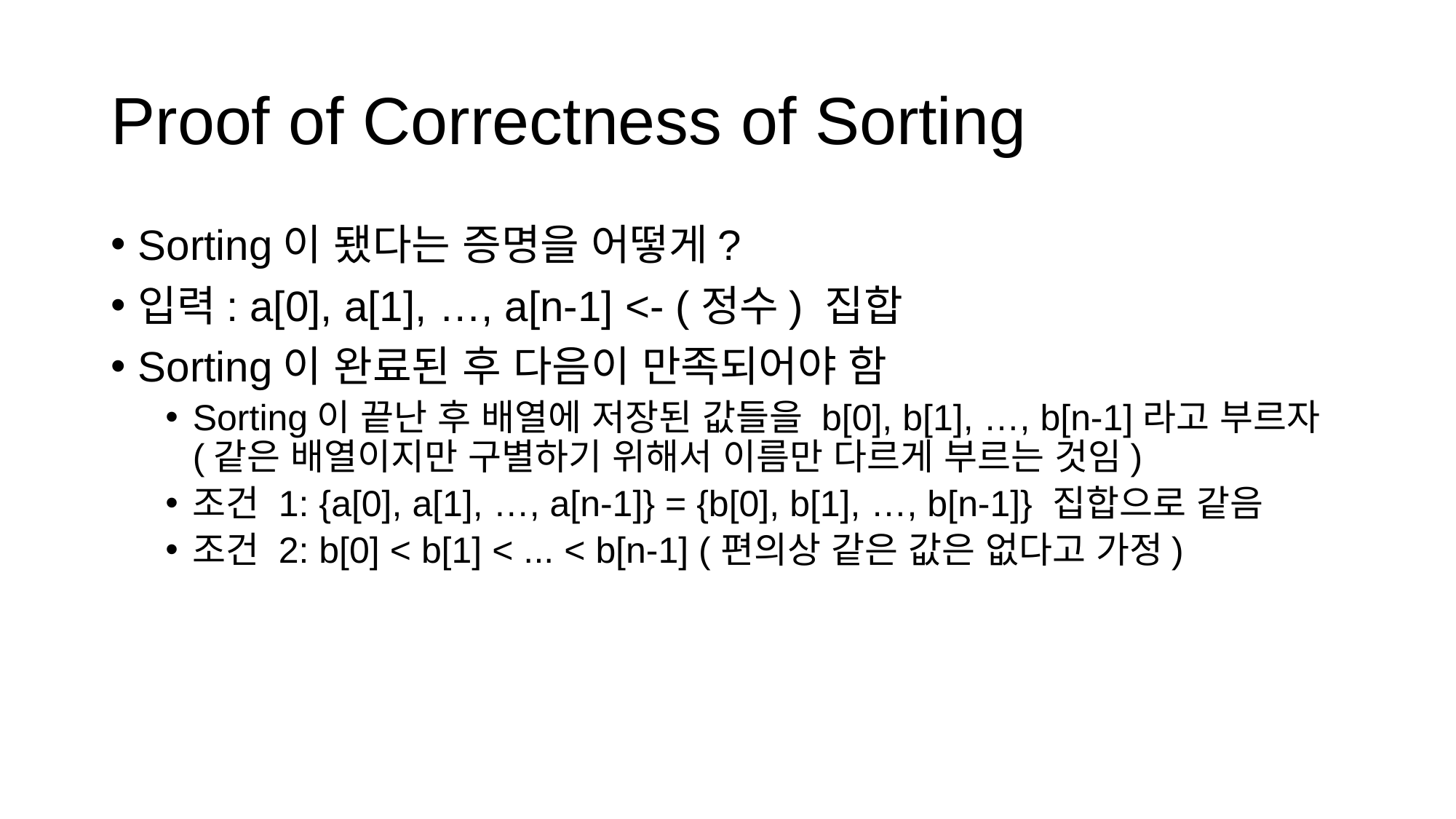

# Proof of Correctness of Sorting
Sorting이 됐다는 증명을 어떻게?
입력: a[0], a[1], …, a[n-1] <- (정수) 집합
Sorting이 완료된 후 다음이 만족되어야 함
Sorting이 끝난 후 배열에 저장된 값들을 b[0], b[1], …, b[n-1]라고 부르자 (같은 배열이지만 구별하기 위해서 이름만 다르게 부르는 것임)
조건 1: {a[0], a[1], …, a[n-1]} = {b[0], b[1], …, b[n-1]} 집합으로 같음
조건 2: b[0] < b[1] < ... < b[n-1] (편의상 같은 값은 없다고 가정)